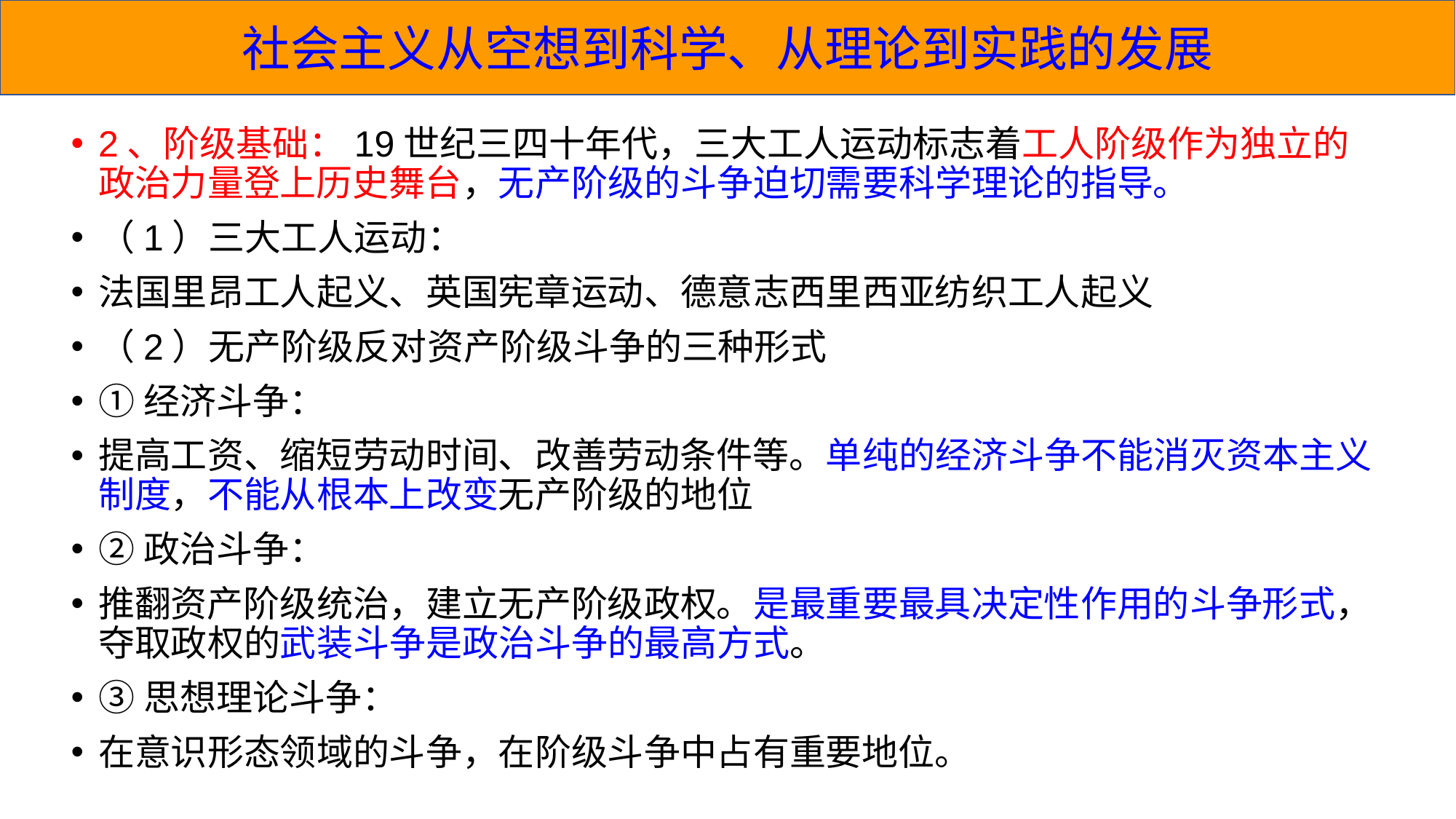

社会主义从空想到科学、从理论到实践的发展
2、阶级基础：19世纪三四十年代，三大工人运动标志着工人阶级作为独立的政治力量登上历史舞台，无产阶级的斗争迫切需要科学理论的指导。
（1）三大工人运动：
法国里昂工人起义、英国宪章运动、德意志西里西亚纺织工人起义
（2）无产阶级反对资产阶级斗争的三种形式
①经济斗争：
提高工资、缩短劳动时间、改善劳动条件等。单纯的经济斗争不能消灭资本主义制度，不能从根本上改变无产阶级的地位
②政治斗争：
推翻资产阶级统治，建立无产阶级政权。是最重要最具决定性作用的斗争形式，夺取政权的武装斗争是政治斗争的最高方式。
③思想理论斗争：
在意识形态领域的斗争，在阶级斗争中占有重要地位。